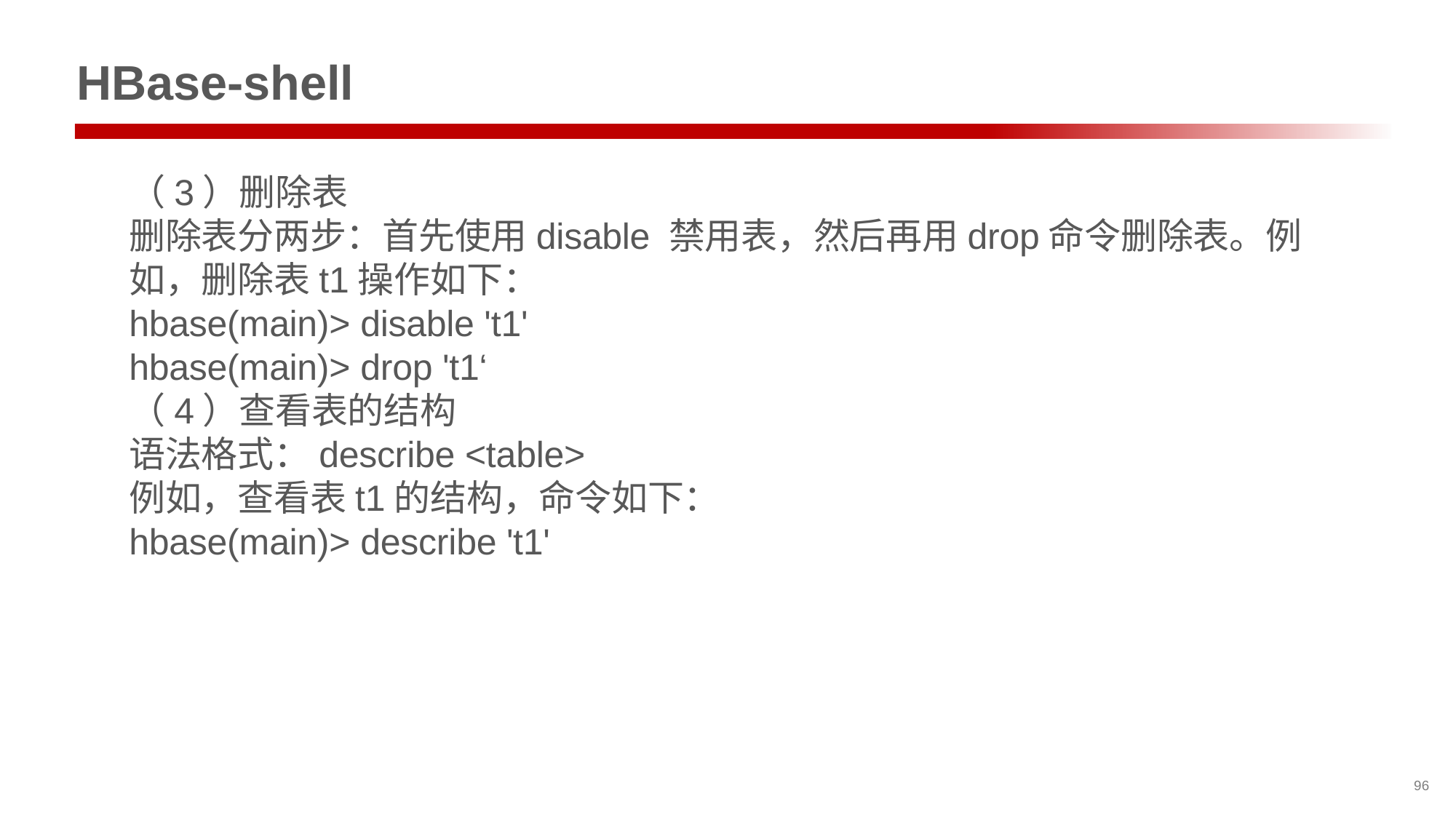

# HBase-shell

（3）删除表
删除表分两步：首先使用disable 禁用表，然后再用drop命令删除表。例如，删除表t1操作如下：
hbase(main)> disable 't1'
hbase(main)> drop 't1‘
（4）查看表的结构
语法格式：describe <table>
例如，查看表t1的结构，命令如下：
hbase(main)> describe 't1'
96